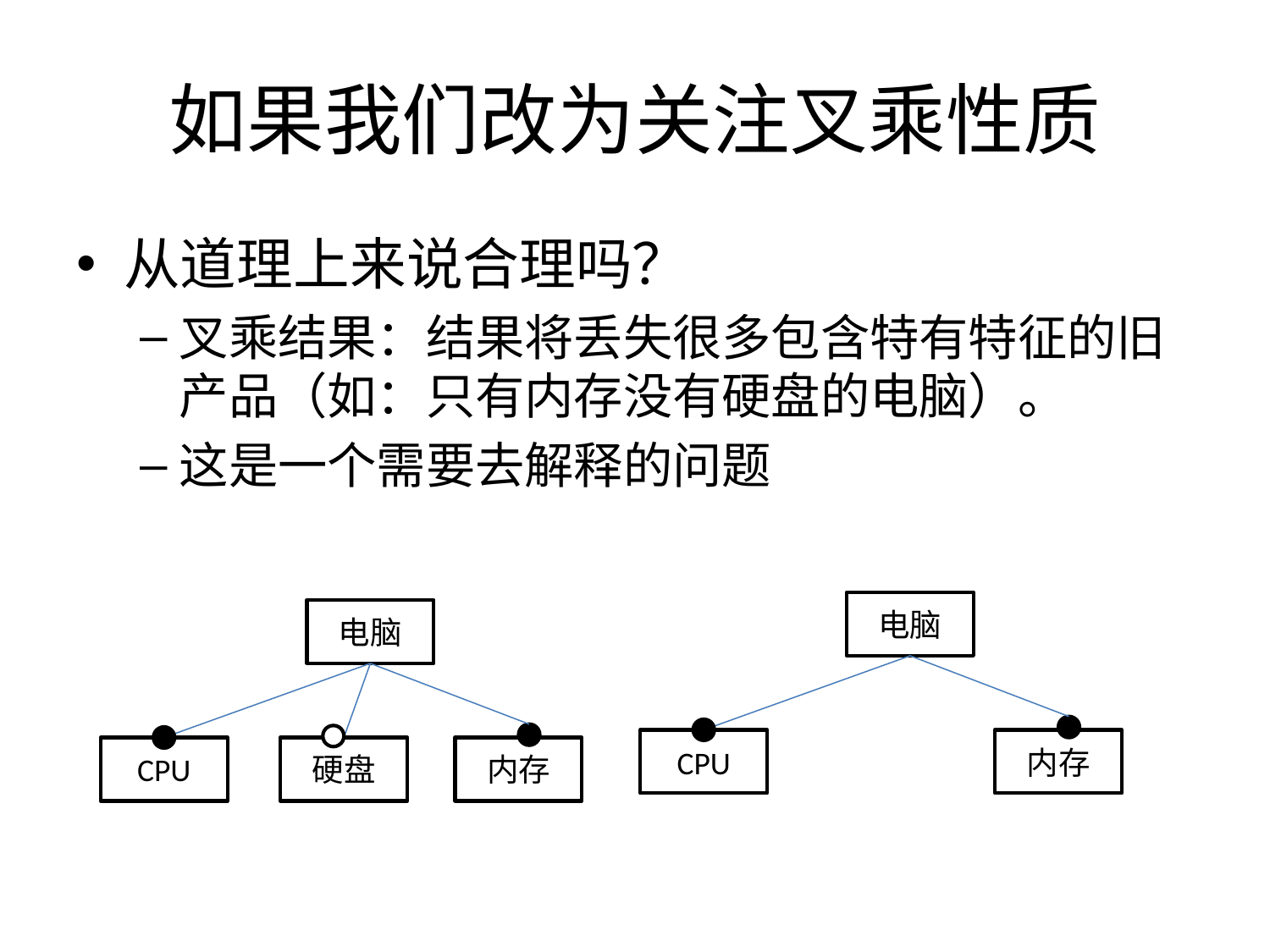

# 如果我们改为关注叉乘性质
从道理上来说合理吗？
叉乘结果：结果将丢失很多包含特有特征的旧产品（如：只有内存没有硬盘的电脑）。
这是一个需要去解释的问题

电脑
电脑

CPU
内存
CPU
硬盘
内存